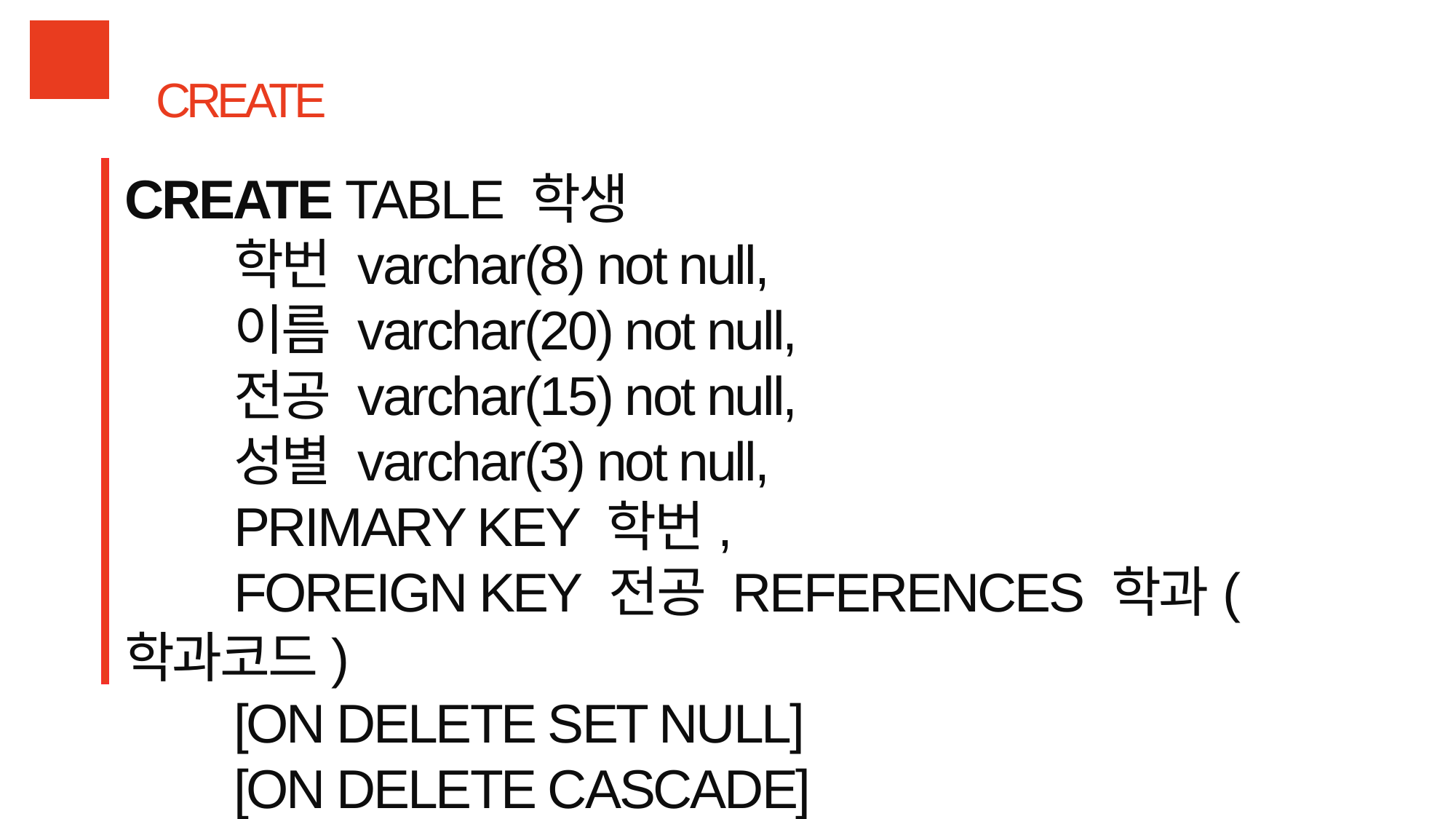

CREATE

CREATE TABLE 학생
	학번 varchar(8) not null,
	이름 varchar(20) not null,
	전공 varchar(15) not null,
	성별 varchar(3) not null,
	PRIMARY KEY 학번,
	FOREIGN KEY 전공 REFERENCES 학과(학과코드)
	[ON DELETE SET NULL]
	[ON DELETE CASCADE]
	;